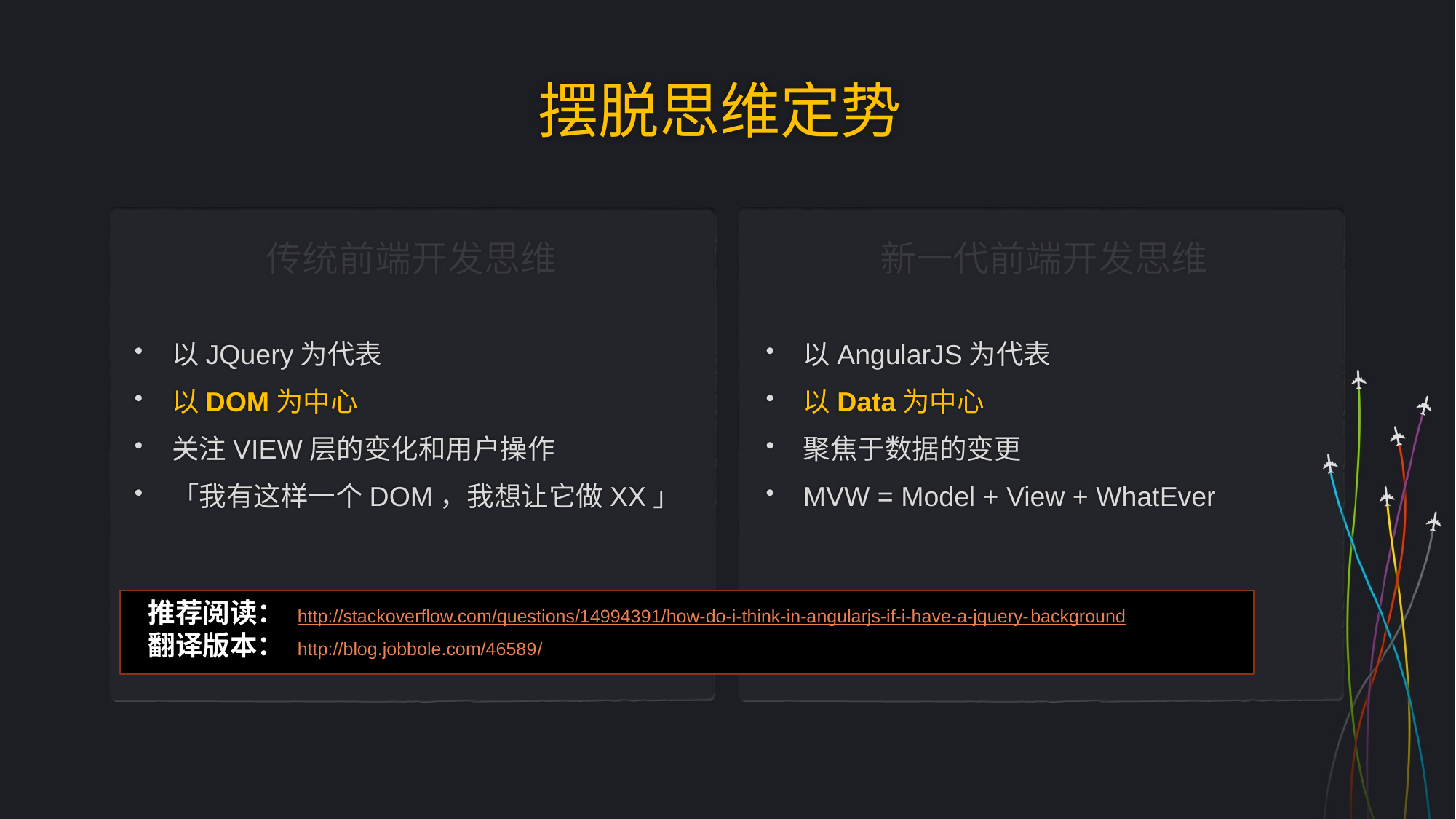

# 摆脱思维定势
传统前端开发思维
新一代前端开发思维

以JQuery为代表
以DOM为中心
关注VIEW层的变化和用户操作
「我有这样一个DOM，我想让它做XX」

以AngularJS为代表
以Data为中心
聚焦于数据的变更
MVW = Model + View + WhatEver

推荐阅读： http://stackoverflow.com/questions/14994391/how-do-i-think-in-angularjs-if-i-have-a-jquery-background
翻译版本： http://blog.jobbole.com/46589/